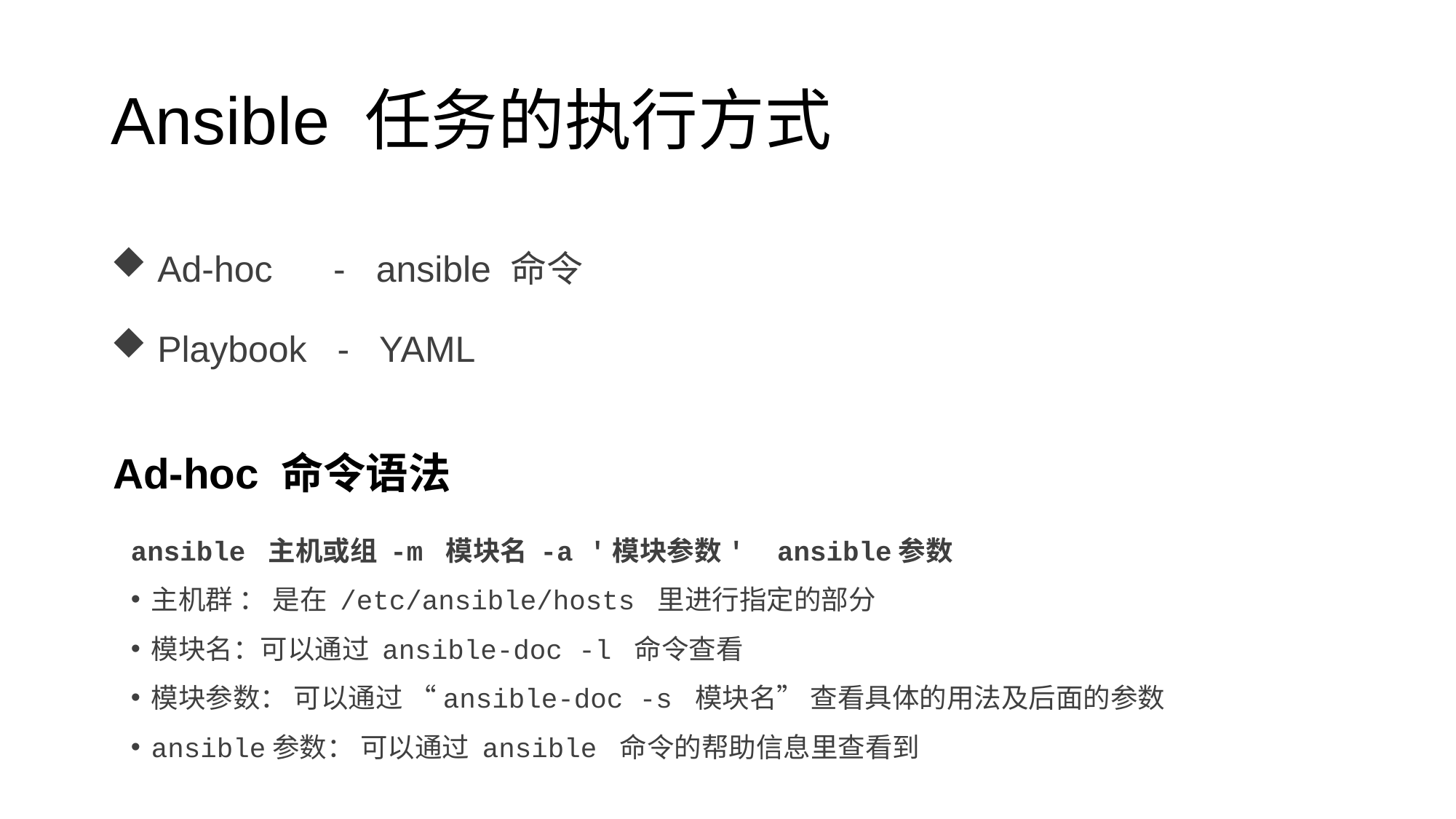

# Ansible 任务的执行方式
 Ad-hoc      -   ansible 命令
 Playbook   -   YAML

Ad-hoc 命令语法
ansible 主机或组 -m 模块名 -a '模块参数'  ansible参数
主机群 ： 是在 /etc/ansible/hosts 里进行指定的部分
模块名：可以通过 ansible-doc -l 命令查看
模块参数： 可以通过 “ansible-doc -s 模块名” 查看具体的用法及后面的参数
ansible参数： 可以通过 ansible 命令的帮助信息里查看到